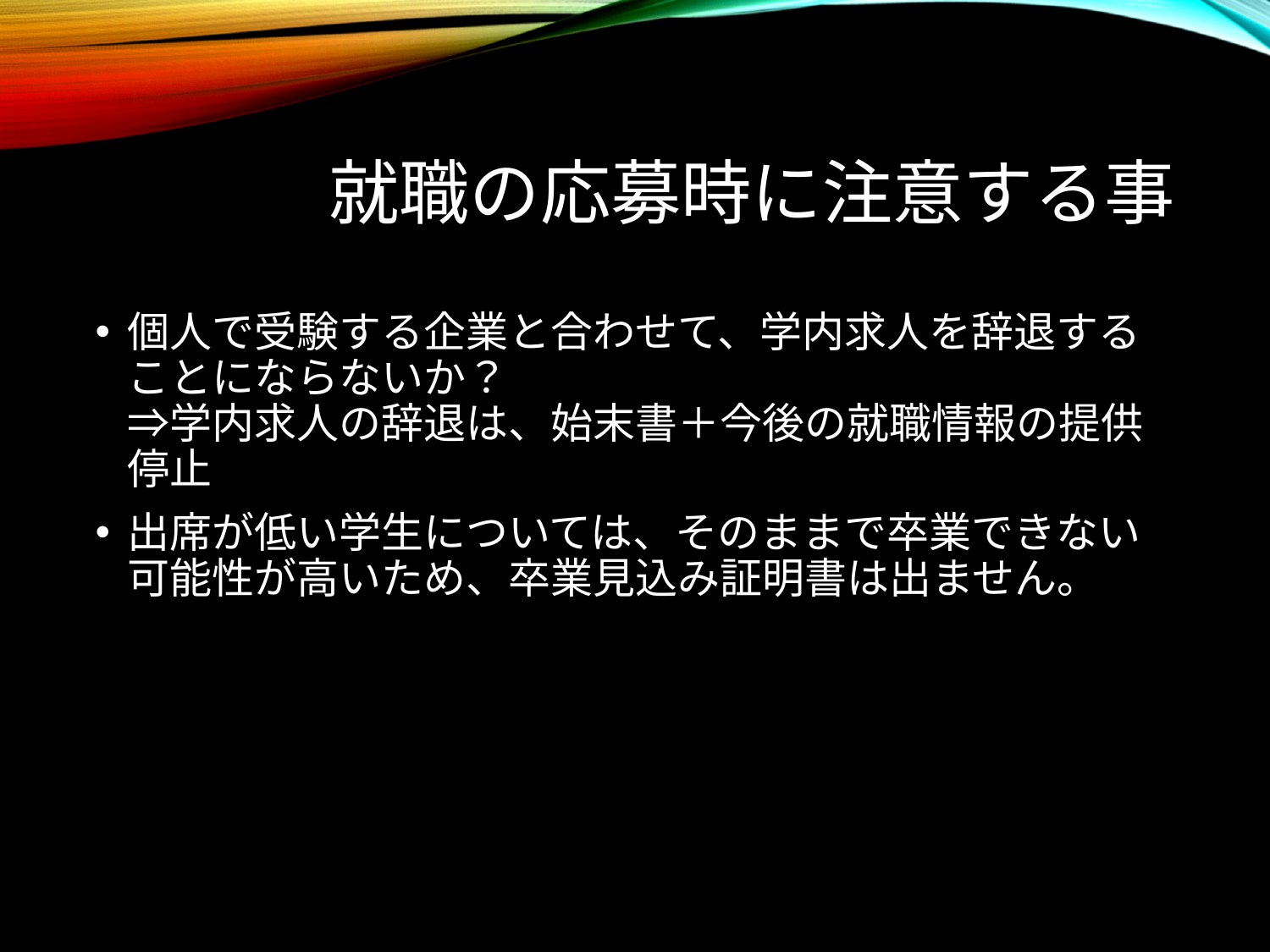

# 就職の応募時に注意する事
個人で受験する企業と合わせて、学内求人を辞退することにならないか？
⇒学内求人の辞退は、始末書＋今後の就職情報の提供停止
出席が低い学生については、そのままで卒業できない可能性が高いため、卒業見込み証明書は出ません。